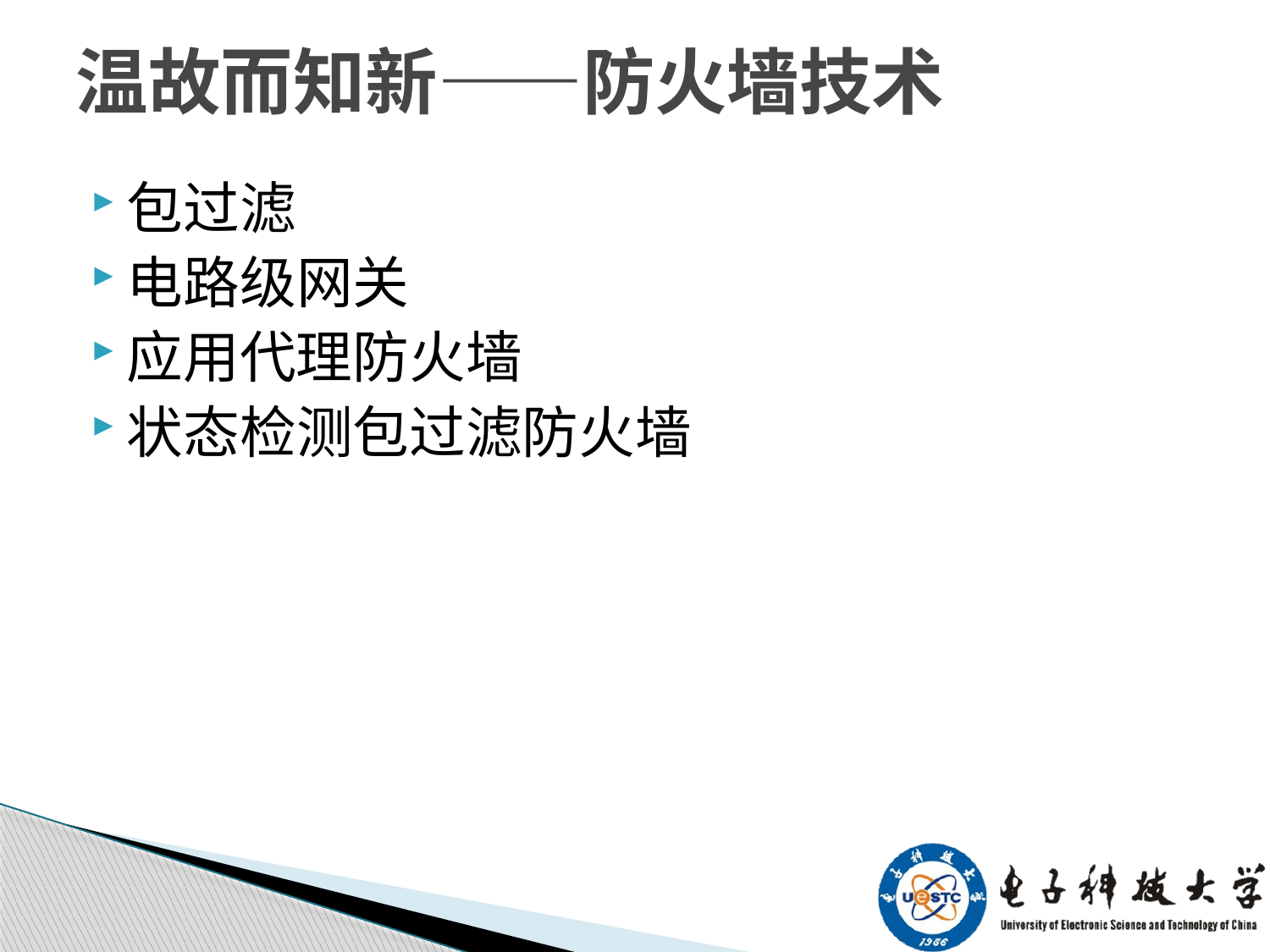

# 温故而知新——防火墙技术
包过滤
电路级网关
应用代理防火墙
状态检测包过滤防火墙